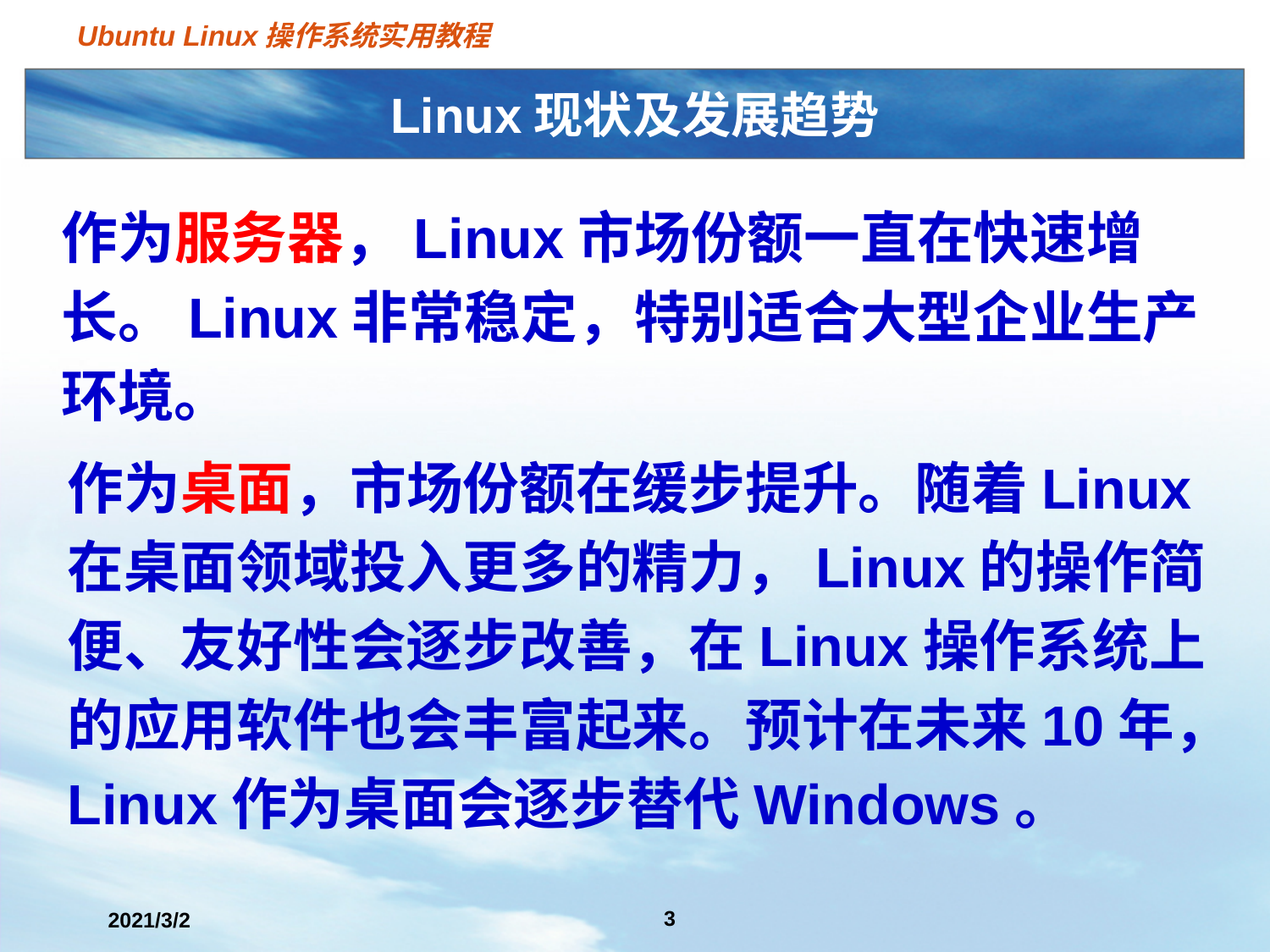

# Linux现状及发展趋势
作为服务器，Linux市场份额一直在快速增
长。Linux非常稳定，特别适合大型企业生产
环境。
作为桌面，市场份额在缓步提升。随着Linux
在桌面领域投入更多的精力，Linux的操作简
便、友好性会逐步改善，在Linux操作系统上
的应用软件也会丰富起来。预计在未来10年，
Linux作为桌面会逐步替代Windows。
3
2021/3/2